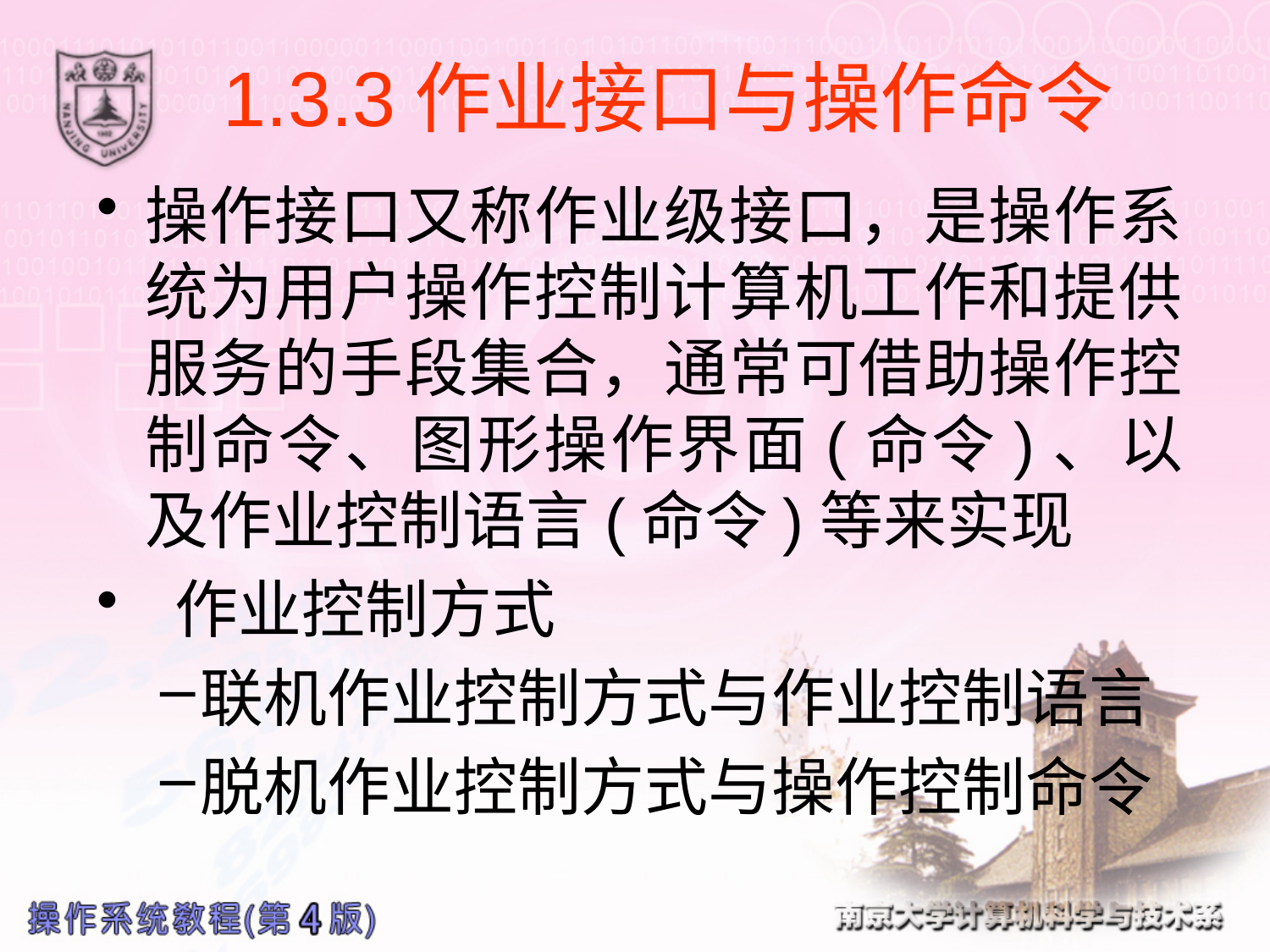

# 1.3.3作业接口与操作命令
操作接口又称作业级接口，是操作系统为用户操作控制计算机工作和提供服务的手段集合，通常可借助操作控制命令、图形操作界面(命令)、以及作业控制语言(命令)等来实现
 作业控制方式
联机作业控制方式与作业控制语言
脱机作业控制方式与操作控制命令